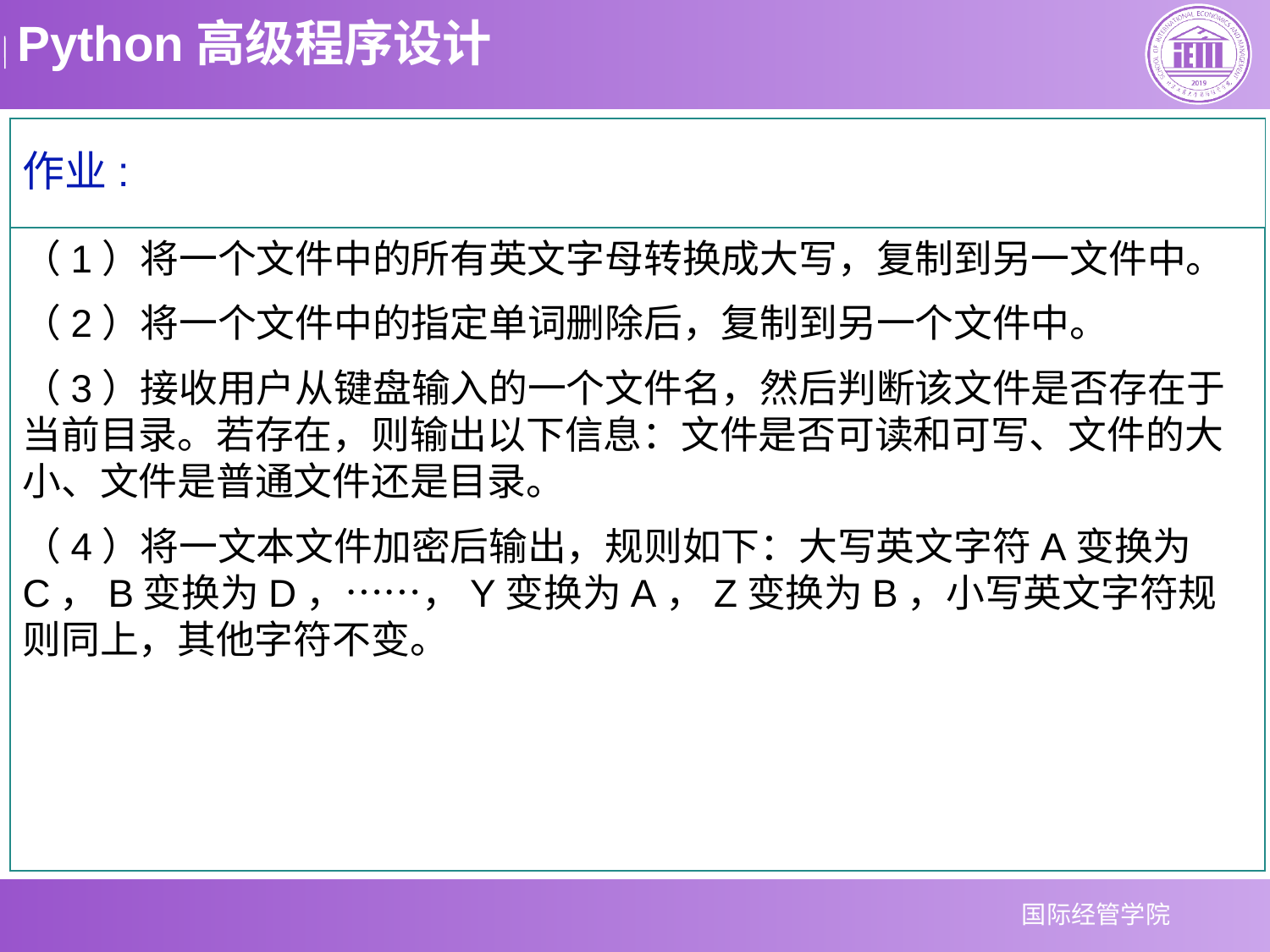

作业:
（1）将一个文件中的所有英文字母转换成大写，复制到另一文件中。
（2）将一个文件中的指定单词删除后，复制到另一个文件中。
（3）接收用户从键盘输入的一个文件名，然后判断该文件是否存在于当前目录。若存在，则输出以下信息：文件是否可读和可写、文件的大小、文件是普通文件还是目录。
（4）将一文本文件加密后输出，规则如下：大写英文字符A变换为C，B变换为D，……，Y变换为A，Z变换为B，小写英文字符规则同上，其他字符不变。